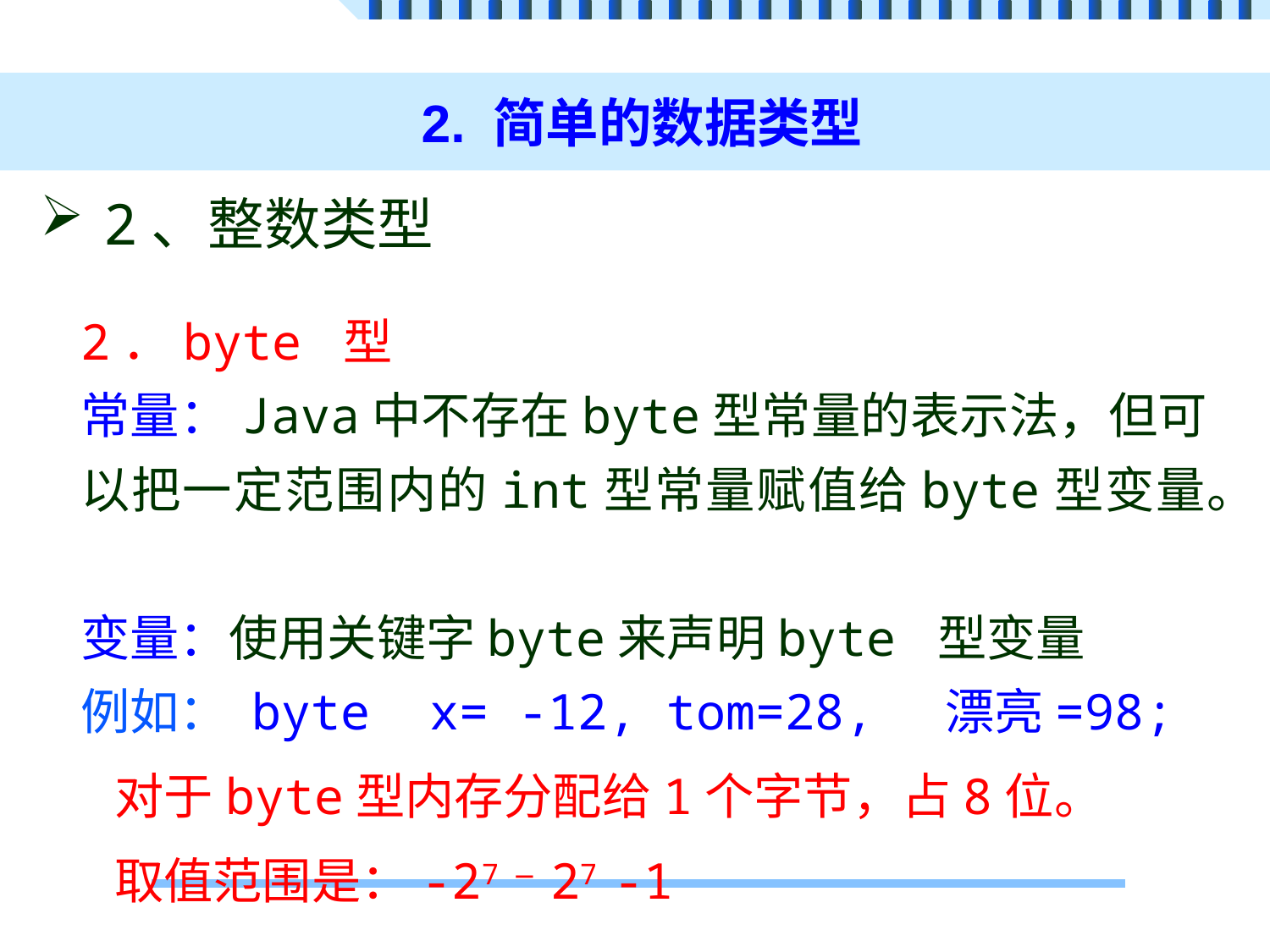

# 2. 简单的数据类型
2、整数类型
2．byte 型
常量：Java中不存在byte型常量的表示法，但可以把一定范围内的int型常量赋值给byte型变量。
变量：使用关键字byte来声明byte 型变量
例如： byte  x= -12, tom=28,  漂亮=98;
  对于byte型内存分配给1个字节，占8位。
  取值范围是：-27 — 27 -1